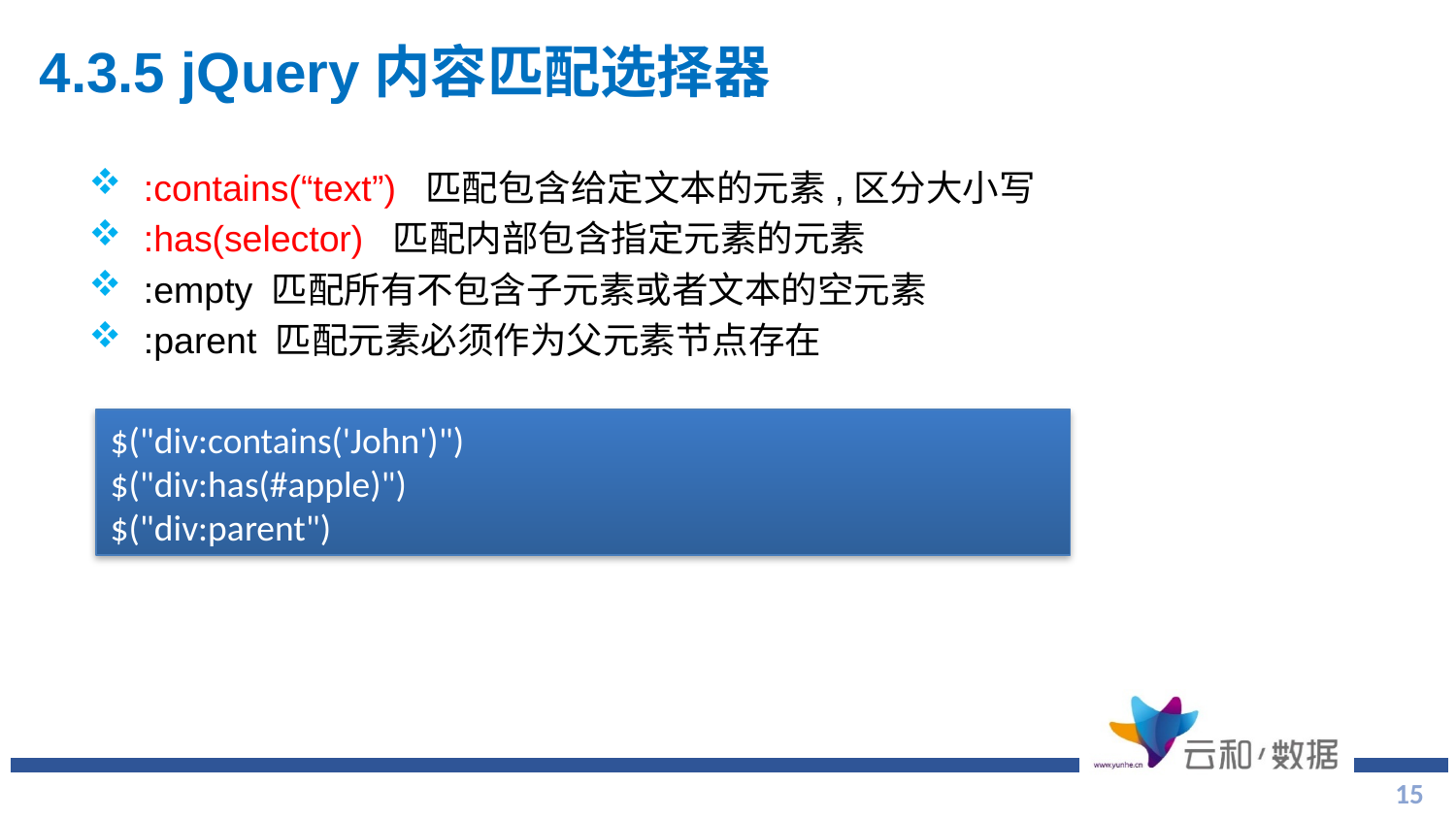

# 4.3.5 jQuery内容匹配选择器
:contains(“text”)  匹配包含给定文本的元素,区分大小写
:has(selector)  匹配内部包含指定元素的元素
:empty 匹配所有不包含子元素或者文本的空元素
:parent 匹配元素必须作为父元素节点存在

$("div:contains('John')")
$("div:has(#apple)")
$("div:parent")
15